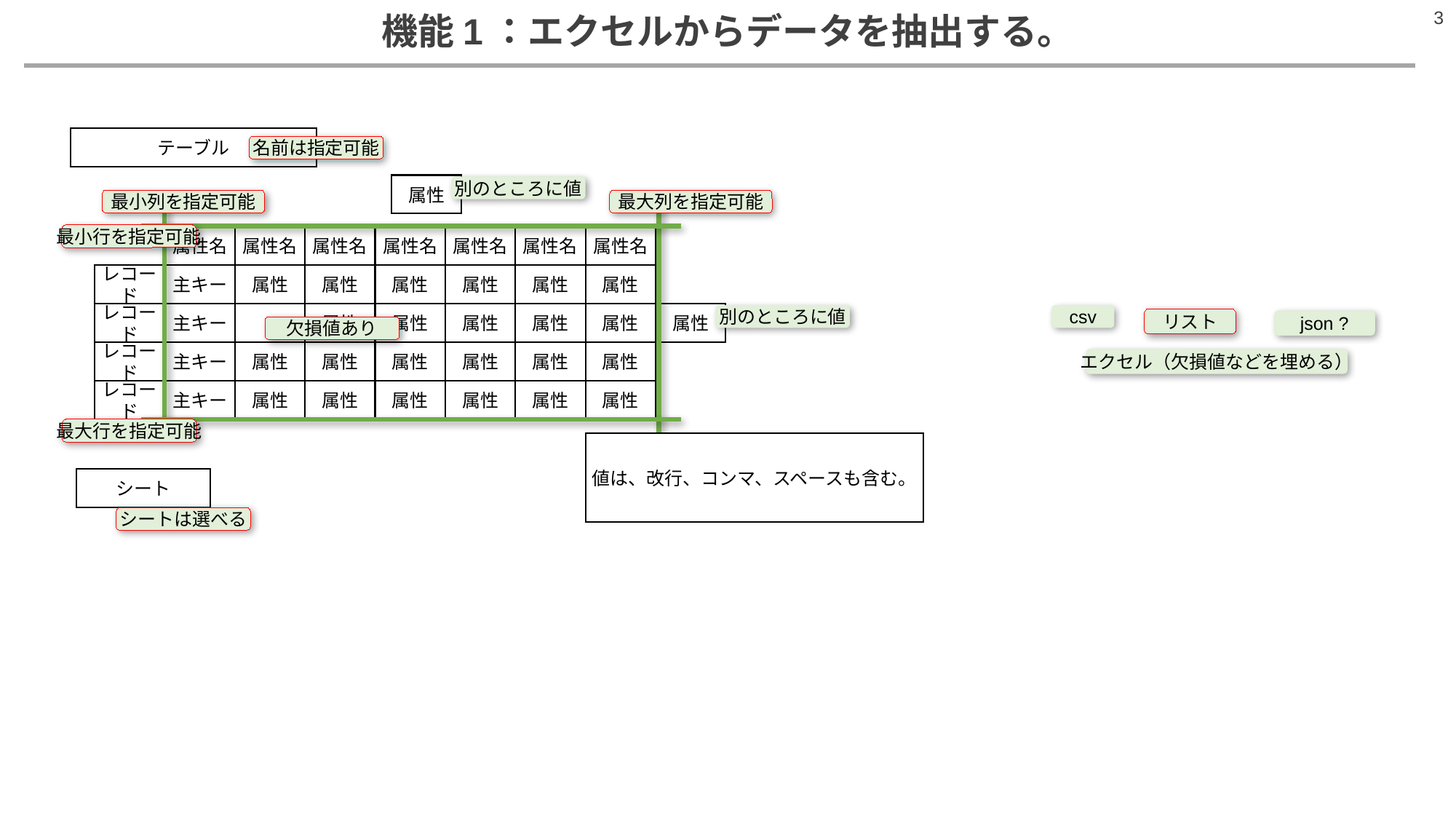

# 機能1：エクセルからデータを抽出する。
テーブル
名前は指定可能
属性
別のところに値
最小列を指定可能
最大列を指定可能
最小行を指定可能
属性名
属性名
属性名
属性名
属性名
属性名
属性名
レコード
主キー
属性
属性
属性
属性
属性
属性
レコード
主キー
属性
属性
属性
属性
属性
属性
別のところに値
csv
リスト
json ?
欠損値あり
レコード
主キー
属性
属性
属性
属性
属性
属性
エクセル（欠損値などを埋める）
レコード
主キー
属性
属性
属性
属性
属性
属性
最大行を指定可能
値は、改行、コンマ、スペースも含む。
シート
シートは選べる